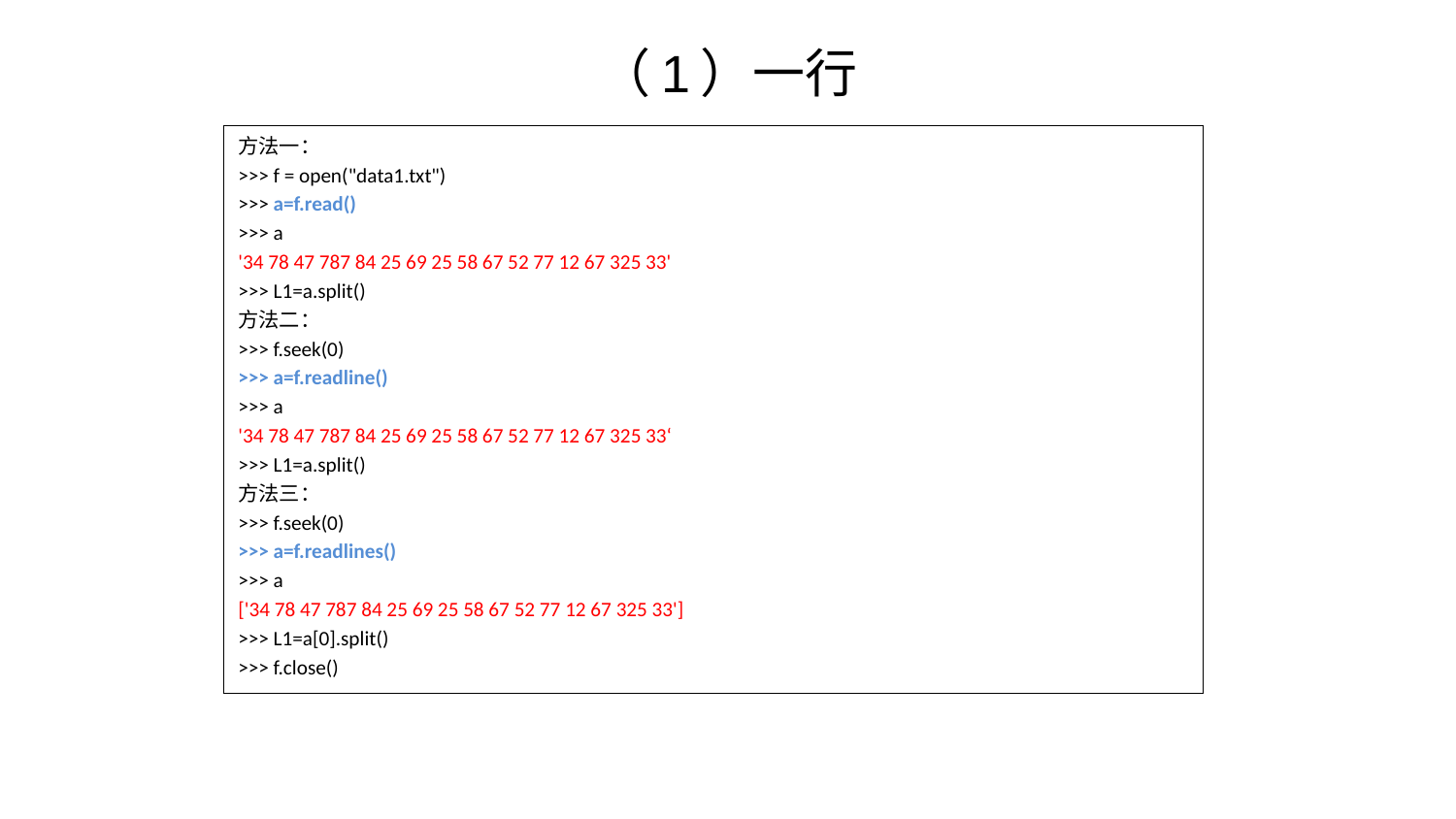

# （1）一行
方法一：
>>> f = open("data1.txt")
>>> a=f.read()
>>> a
'34 78 47 787 84 25 69 25 58 67 52 77 12 67 325 33'
>>> L1=a.split()
方法二：
>>> f.seek(0)
>>> a=f.readline()
>>> a
'34 78 47 787 84 25 69 25 58 67 52 77 12 67 325 33‘
>>> L1=a.split()
方法三：
>>> f.seek(0)
>>> a=f.readlines()
>>> a
['34 78 47 787 84 25 69 25 58 67 52 77 12 67 325 33']
>>> L1=a[0].split()
>>> f.close()